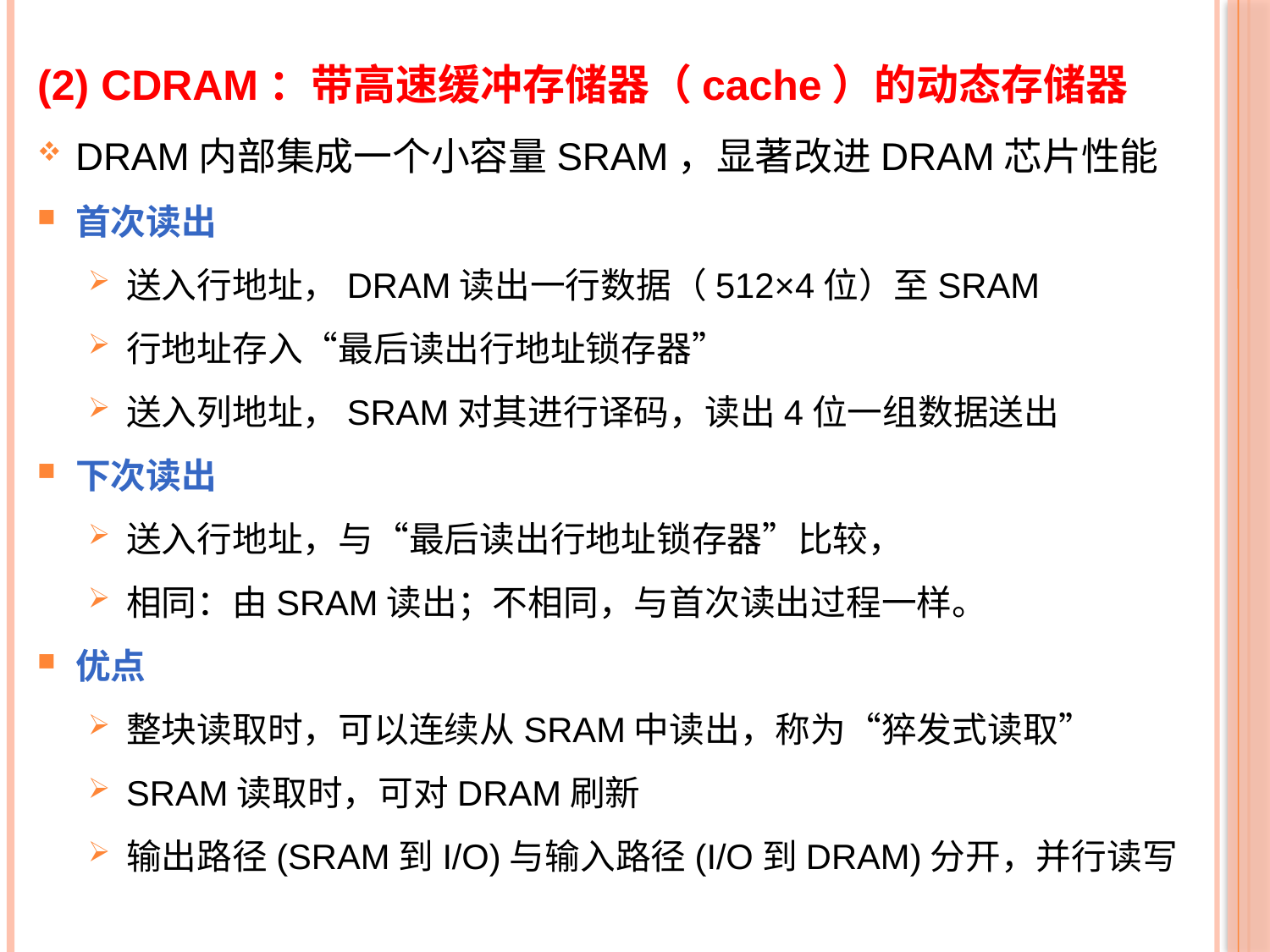

(2) CDRAM：带高速缓冲存储器（cache）的动态存储器
DRAM内部集成一个小容量SRAM，显著改进DRAM芯片性能
首次读出
送入行地址，DRAM读出一行数据（512×4位）至SRAM
行地址存入“最后读出行地址锁存器”
送入列地址，SRAM对其进行译码，读出4位一组数据送出
下次读出
送入行地址，与“最后读出行地址锁存器”比较，
相同：由SRAM读出；不相同，与首次读出过程一样。
优点
整块读取时，可以连续从SRAM中读出，称为“猝发式读取”
SRAM读取时，可对DRAM刷新
输出路径(SRAM到I/O)与输入路径(I/O到DRAM)分开，并行读写